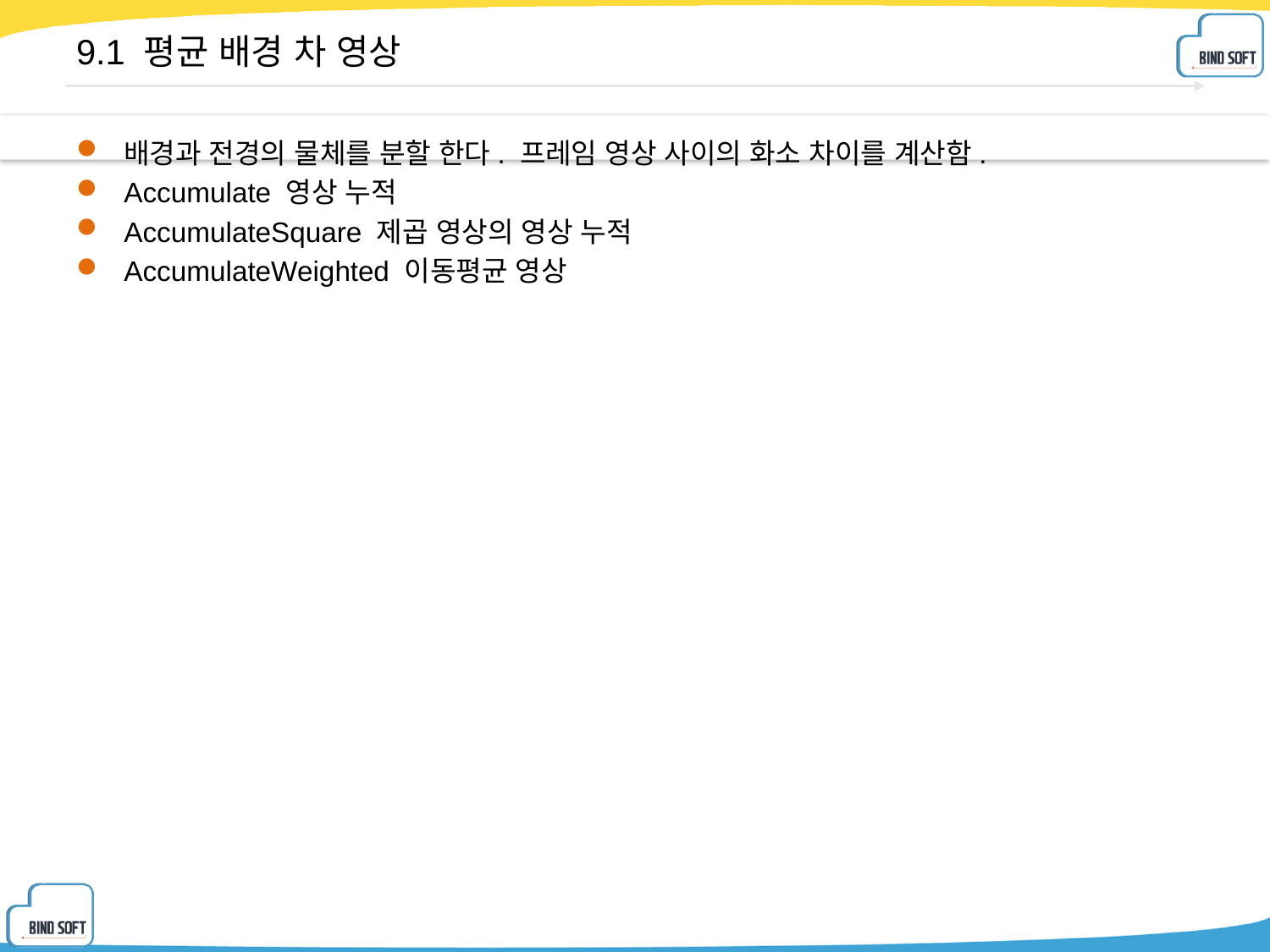

# 9.1 평균 배경 차 영상
배경과 전경의 물체를 분할 한다. 프레임 영상 사이의 화소 차이를 계산함.
Accumulate 영상 누적
AccumulateSquare 제곱 영상의 영상 누적
AccumulateWeighted 이동평균 영상